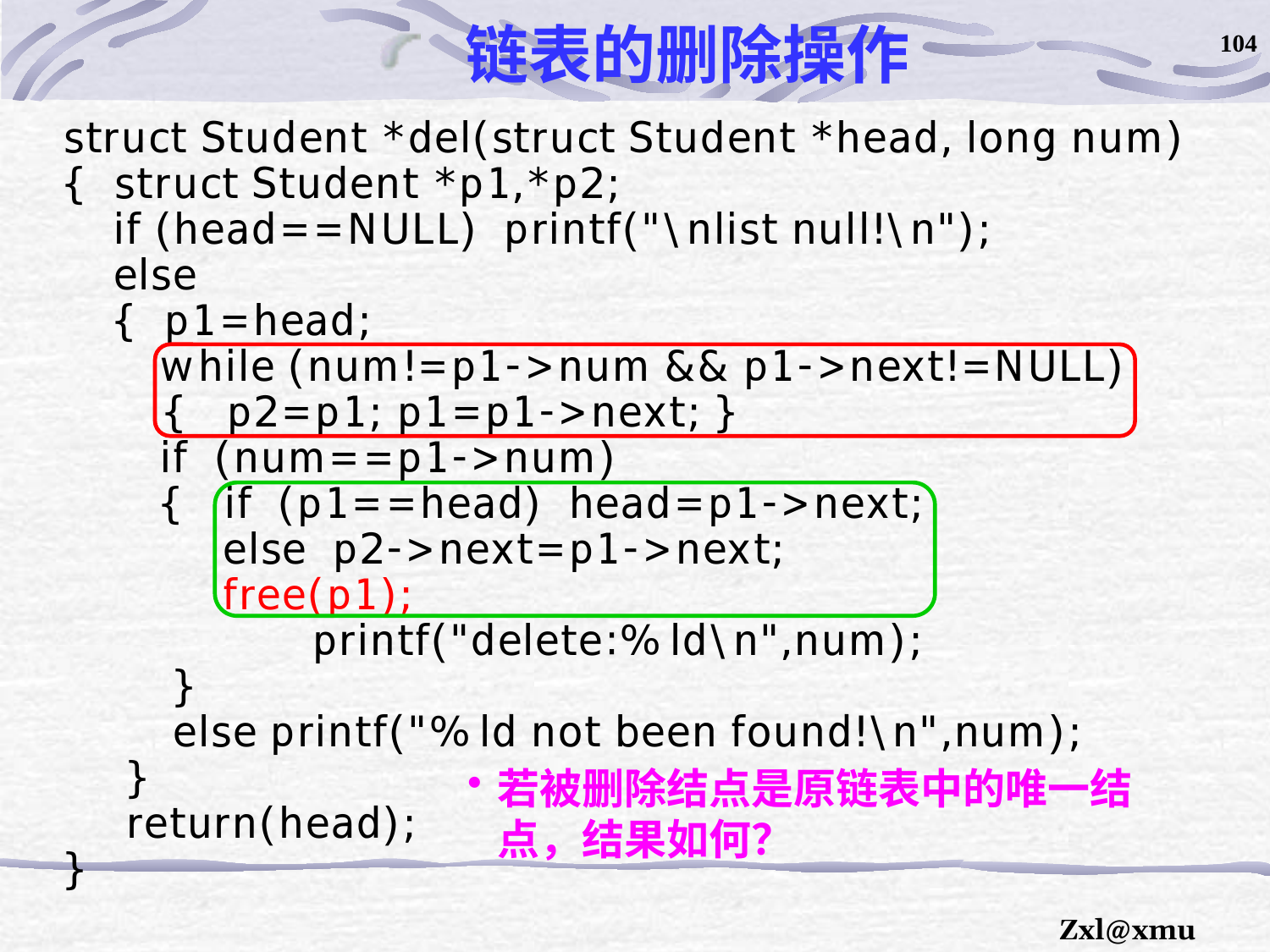

104
链表的删除操作
struct Student *del(struct Student *head, long num)
{  struct Student *p1,*p2;
    if (head==NULL)  printf("\nlist null!\n");
    else
    {  p1=head;
 	 while (num!=p1->num && p1->next!=NULL)
        {   p2=p1; p1=p1->next; }
	 if  (num==p1->num)
	 {   if  (p1==head)  head=p1->next;
	      else  p2->next=p1->next;
	      free(p1);
		   printf("delete:%ld\n",num);
	  }
	  else printf("%ld not been found!\n",num);
     }
     return(head);
}

若被删除结点是原链表中的唯一结点，结果如何？